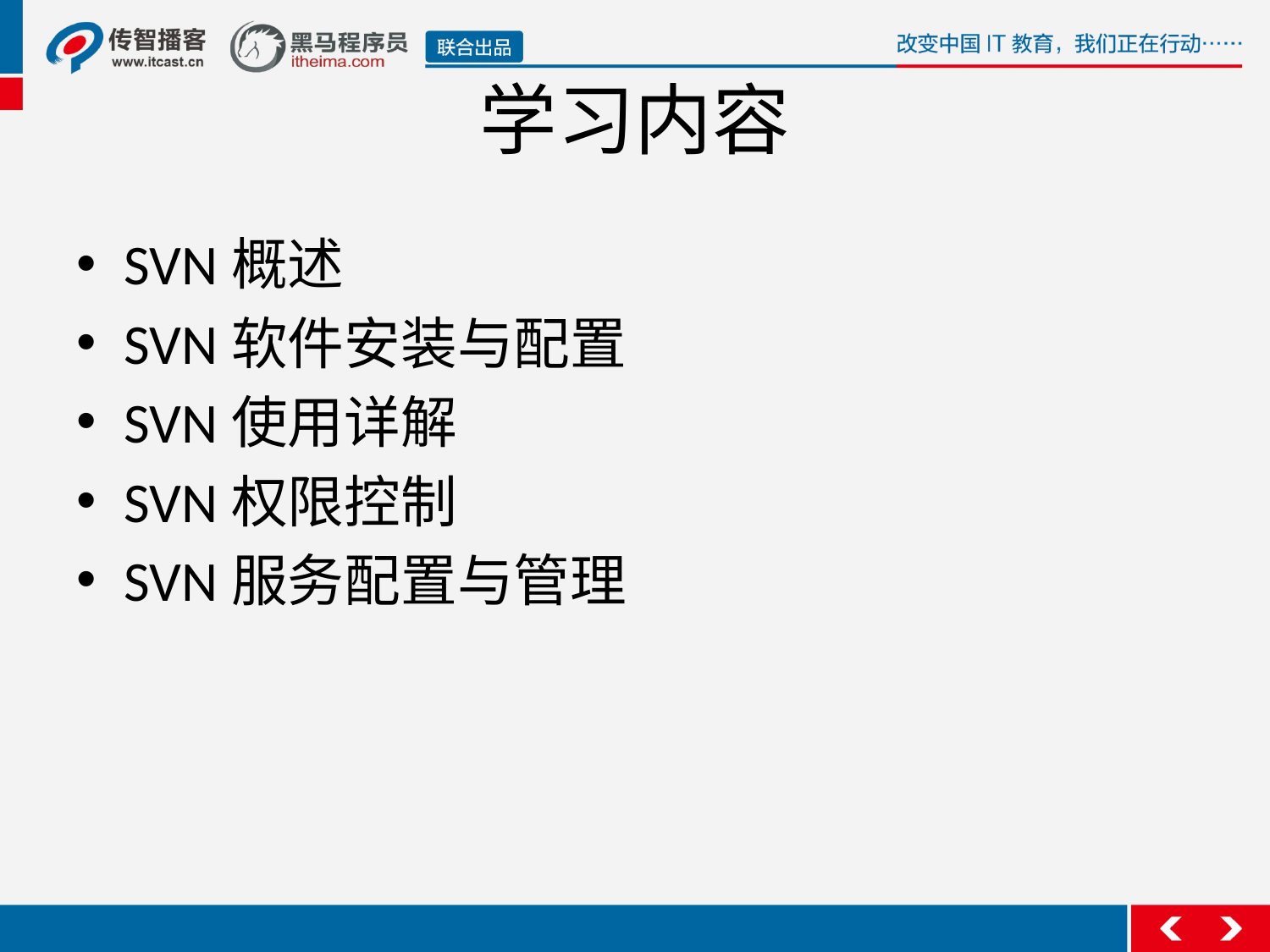

# 学习内容
SVN概述
SVN软件安装与配置
SVN使用详解
SVN权限控制
SVN服务配置与管理